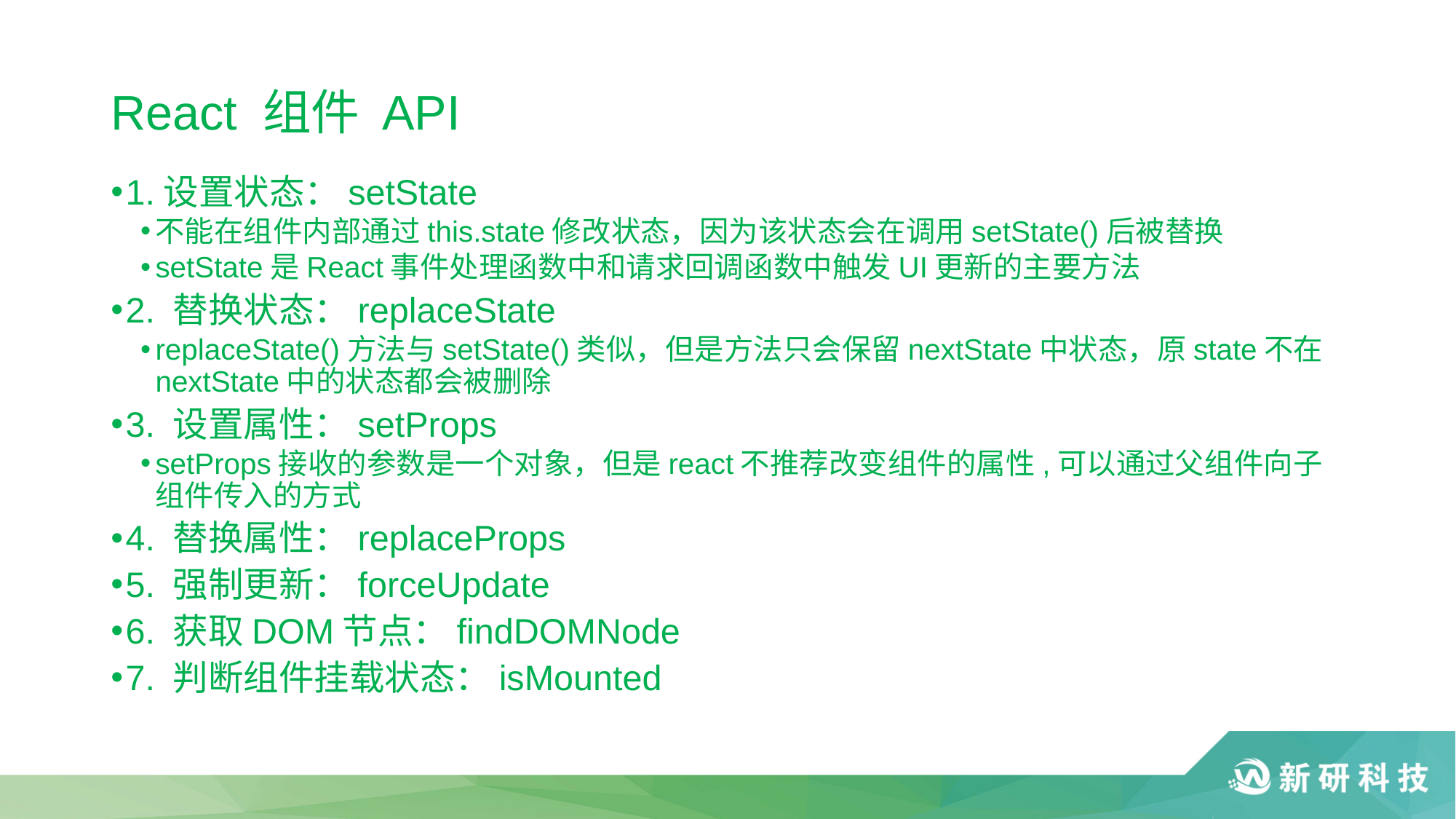

# React 组件 API
1.设置状态：setState
不能在组件内部通过this.state修改状态，因为该状态会在调用setState()后被替换
setState是React事件处理函数中和请求回调函数中触发UI更新的主要方法
2. 替换状态：replaceState
replaceState()方法与setState()类似，但是方法只会保留nextState中状态，原state不在nextState中的状态都会被删除
3. 设置属性：setProps
setProps接收的参数是一个对象，但是react不推荐改变组件的属性,可以通过父组件向子组件传入的方式
4. 替换属性：replaceProps
5. 强制更新：forceUpdate
6. 获取DOM节点：findDOMNode
7. 判断组件挂载状态：isMounted